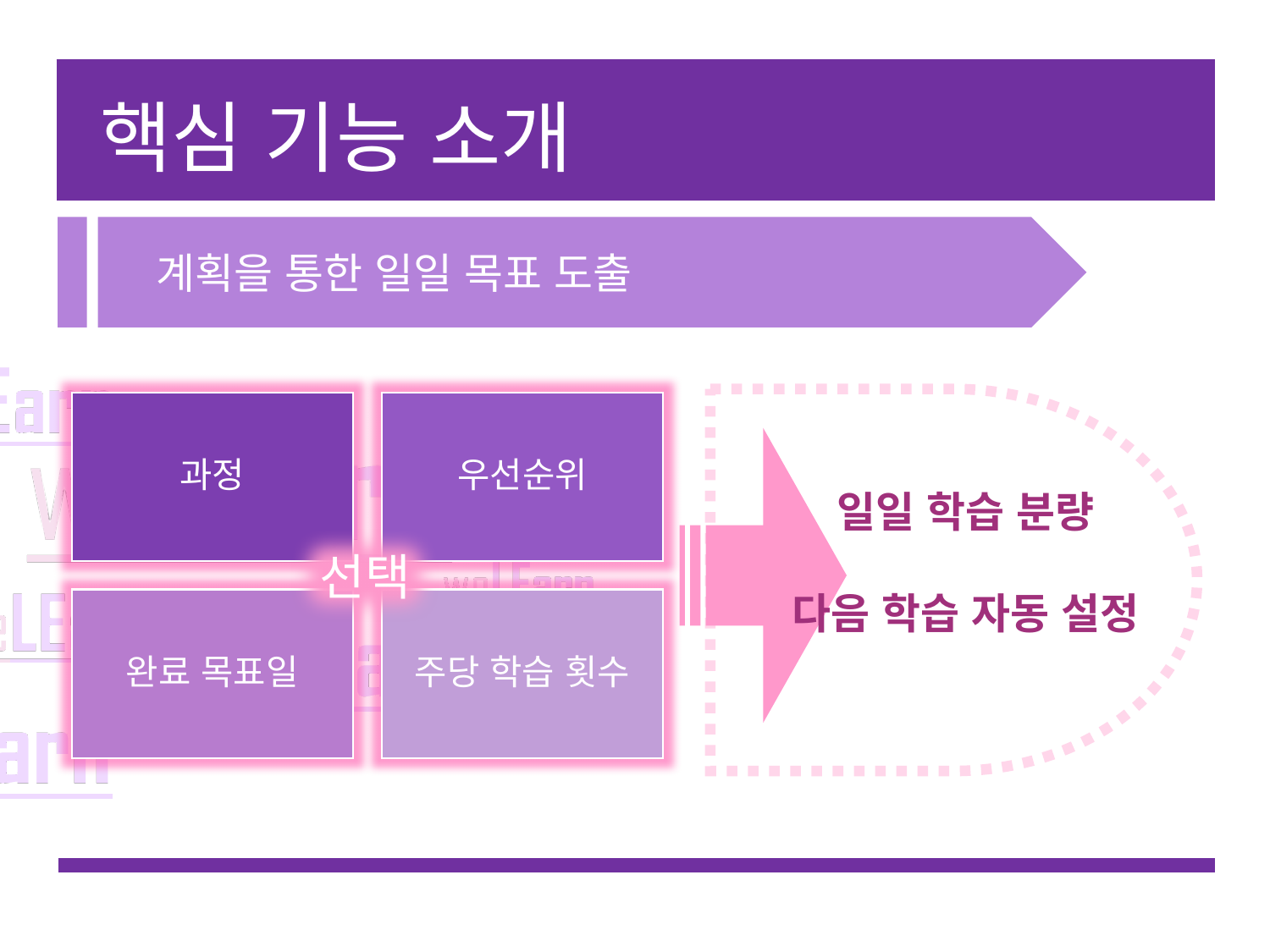

# 핵심 기능 소개

   계획을 통한 일일 목표 도출
과정
우선순위
완료 목표일
주당 학습 횟수

일일 학습 분량

다음 학습 자동 설정
선택